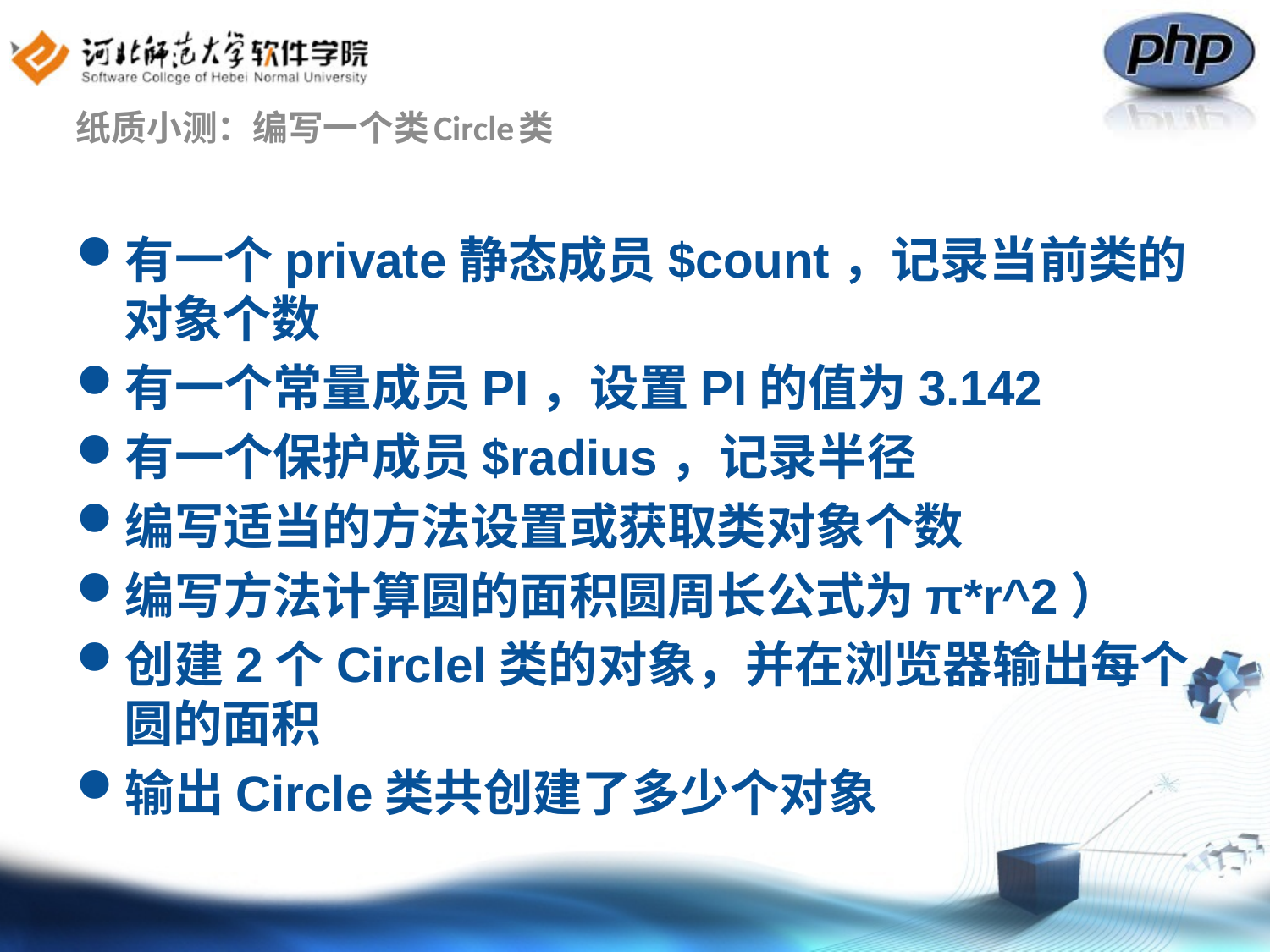

# 纸质小测：编写一个类Circle类
有一个private静态成员$count，记录当前类的对象个数
有一个常量成员PI，设置PI的值为3.142
有一个保护成员$radius，记录半径
编写适当的方法设置或获取类对象个数
编写方法计算圆的面积圆周长公式为π*r^2）
创建2个Circlel类的对象，并在浏览器输出每个圆的面积
输出Circle类共创建了多少个对象